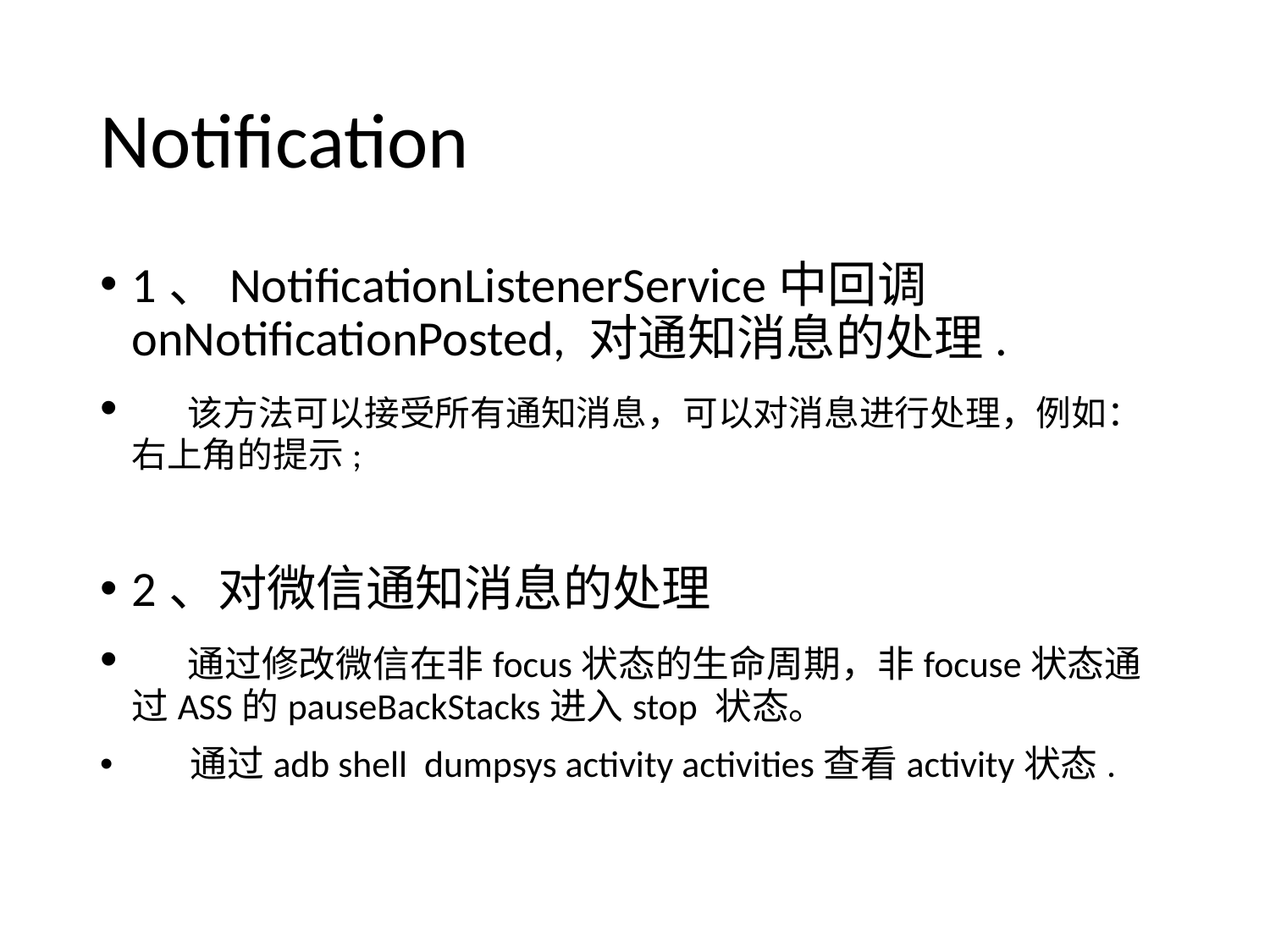

# Notification
1、NotificationListenerService中回调onNotificationPosted, 对通知消息的处理.
    该方法可以接受所有通知消息，可以对消息进行处理，例如：右上角的提示;

2、对微信通知消息的处理
    通过修改微信在非focus状态的生命周期，非focuse状态通过ASS的pauseBackStacks进入stop 状态。
      通过adb shell  dumpsys activity activities查看activity状态.